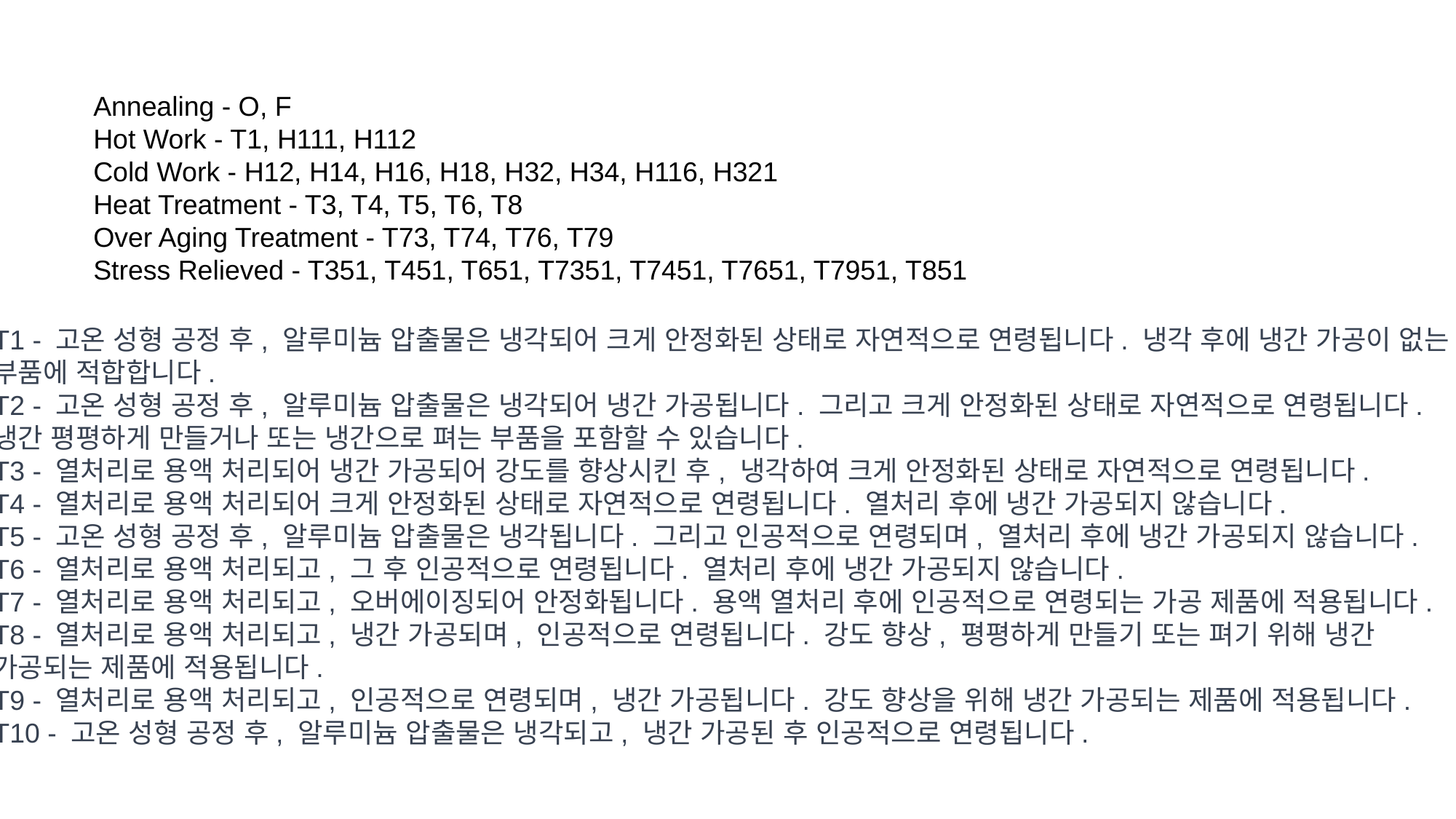

Annealing - O, F
Hot Work - T1, H111, H112
Cold Work - H12, H14, H16, H18, H32, H34, H116, H321
Heat Treatment - T3, T4, T5, T6, T8
Over Aging Treatment - T73, T74, T76, T79
Stress Relieved - T351, T451, T651, T7351, T7451, T7651, T7951, T851
T1 - 고온 성형 공정 후, 알루미늄 압출물은 냉각되어 크게 안정화된 상태로 자연적으로 연령됩니다. 냉각 후에 냉간 가공이 없는 부품에 적합합니다.
T2 - 고온 성형 공정 후, 알루미늄 압출물은 냉각되어 냉간 가공됩니다. 그리고 크게 안정화된 상태로 자연적으로 연령됩니다. 냉간 평평하게 만들거나 또는 냉간으로 펴는 부품을 포함할 수 있습니다.
T3 - 열처리로 용액 처리되어 냉간 가공되어 강도를 향상시킨 후, 냉각하여 크게 안정화된 상태로 자연적으로 연령됩니다.
T4 - 열처리로 용액 처리되어 크게 안정화된 상태로 자연적으로 연령됩니다. 열처리 후에 냉간 가공되지 않습니다.
T5 - 고온 성형 공정 후, 알루미늄 압출물은 냉각됩니다. 그리고 인공적으로 연령되며, 열처리 후에 냉간 가공되지 않습니다.
T6 - 열처리로 용액 처리되고, 그 후 인공적으로 연령됩니다. 열처리 후에 냉간 가공되지 않습니다.
T7 - 열처리로 용액 처리되고, 오버에이징되어 안정화됩니다. 용액 열처리 후에 인공적으로 연령되는 가공 제품에 적용됩니다.
T8 - 열처리로 용액 처리되고, 냉간 가공되며, 인공적으로 연령됩니다. 강도 향상, 평평하게 만들기 또는 펴기 위해 냉간 가공되는 제품에 적용됩니다.
T9 - 열처리로 용액 처리되고, 인공적으로 연령되며, 냉간 가공됩니다. 강도 향상을 위해 냉간 가공되는 제품에 적용됩니다.
T10 - 고온 성형 공정 후, 알루미늄 압출물은 냉각되고, 냉간 가공된 후 인공적으로 연령됩니다.